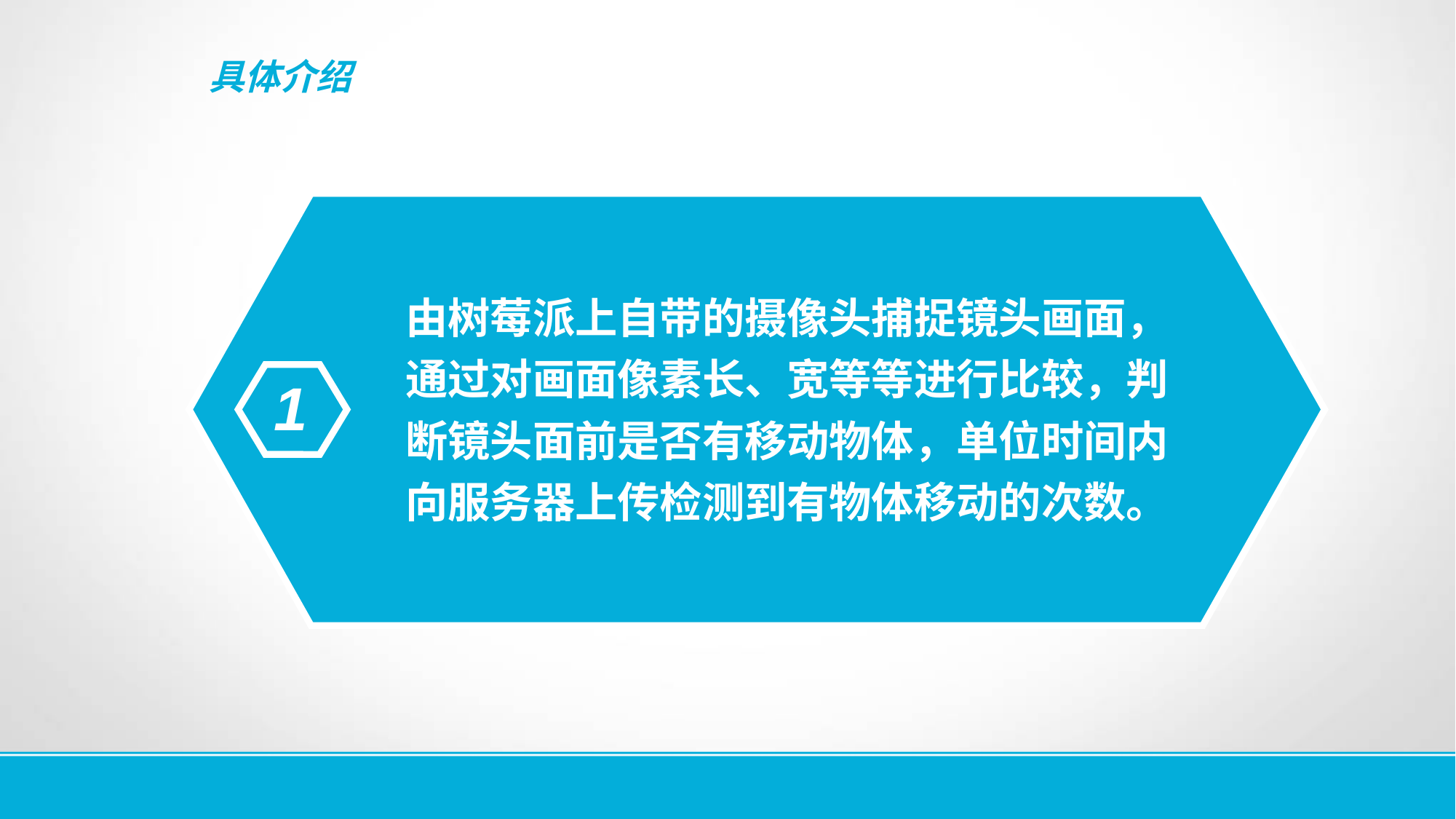

具体介绍
由树莓派上自带的摄像头捕捉镜头画面，通过对画面像素长、宽等等进行比较，判断镜头面前是否有移动物体，单位时间内向服务器上传检测到有物体移动的次数。
1